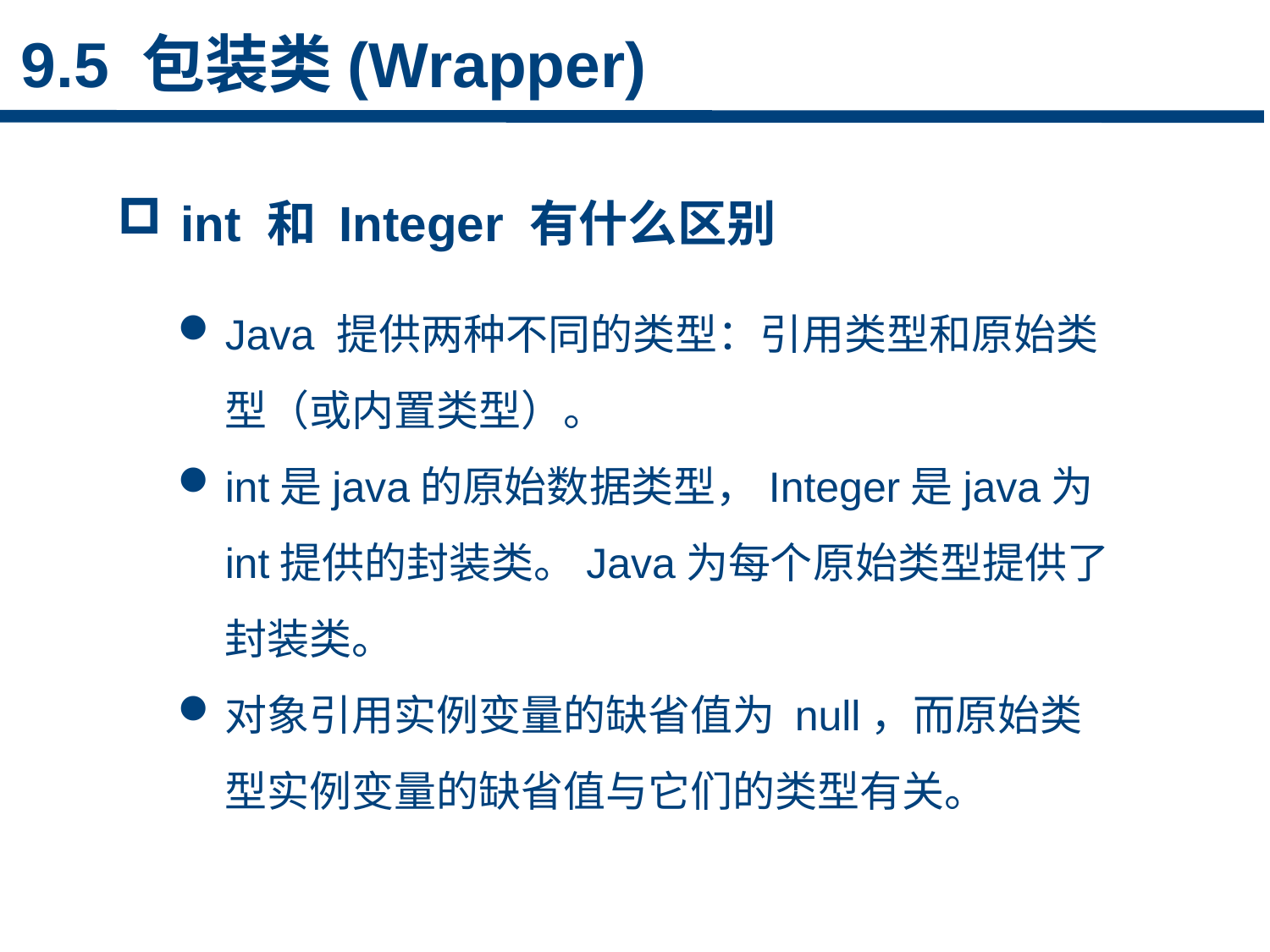

9.5 包装类(Wrapper)
int 和 Integer 有什么区别
点击添加文本
Java 提供两种不同的类型：引用类型和原始类型（或内置类型）。
int是java的原始数据类型，Integer是java为int提供的封装类。Java为每个原始类型提供了封装类。
对象引用实例变量的缺省值为 null，而原始类型实例变量的缺省值与它们的类型有关。
点击添加文本
点击添加文本
点击添加文本